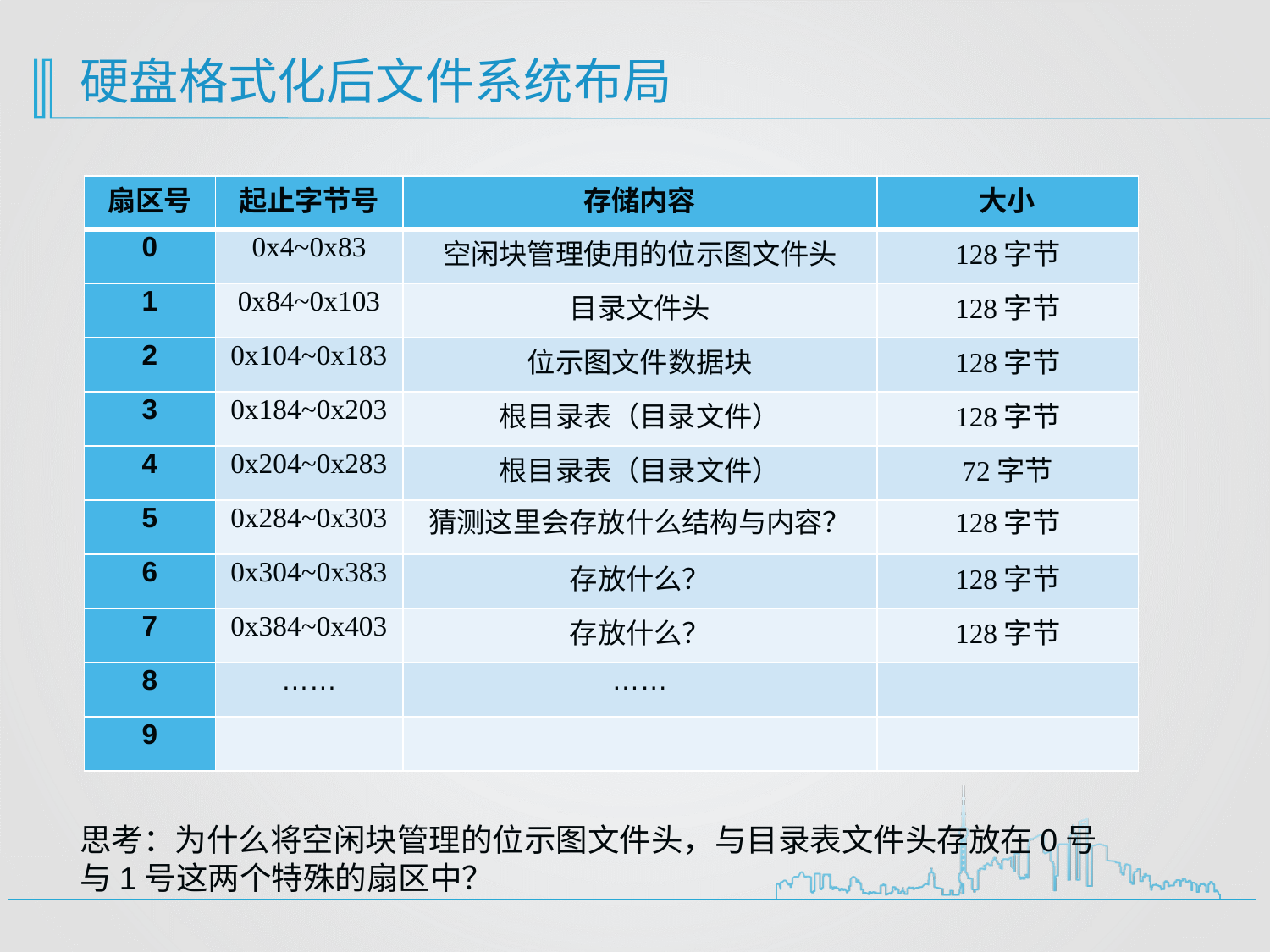

# 硬盘格式化后文件系统布局
| 扇区号 | 起止字节号 | 存储内容 | 大小 |
| --- | --- | --- | --- |
| 0 | 0x4~0x83 | 空闲块管理使用的位示图文件头 | 128字节 |
| 1 | 0x84~0x103 | 目录文件头 | 128字节 |
| 2 | 0x104~0x183 | 位示图文件数据块 | 128字节 |
| 3 | 0x184~0x203 | 根目录表（目录文件） | 128字节 |
| 4 | 0x204~0x283 | 根目录表（目录文件） | 72字节 |
| 5 | 0x284~0x303 | 猜测这里会存放什么结构与内容？ | 128字节 |
| 6 | 0x304~0x383 | 存放什么？ | 128字节 |
| 7 | 0x384~0x403 | 存放什么？ | 128字节 |
| 8 | …… | …… |  |
| 9 |  |  |  |
思考：为什么将空闲块管理的位示图文件头，与目录表文件头存放在0号与1号这两个特殊的扇区中？